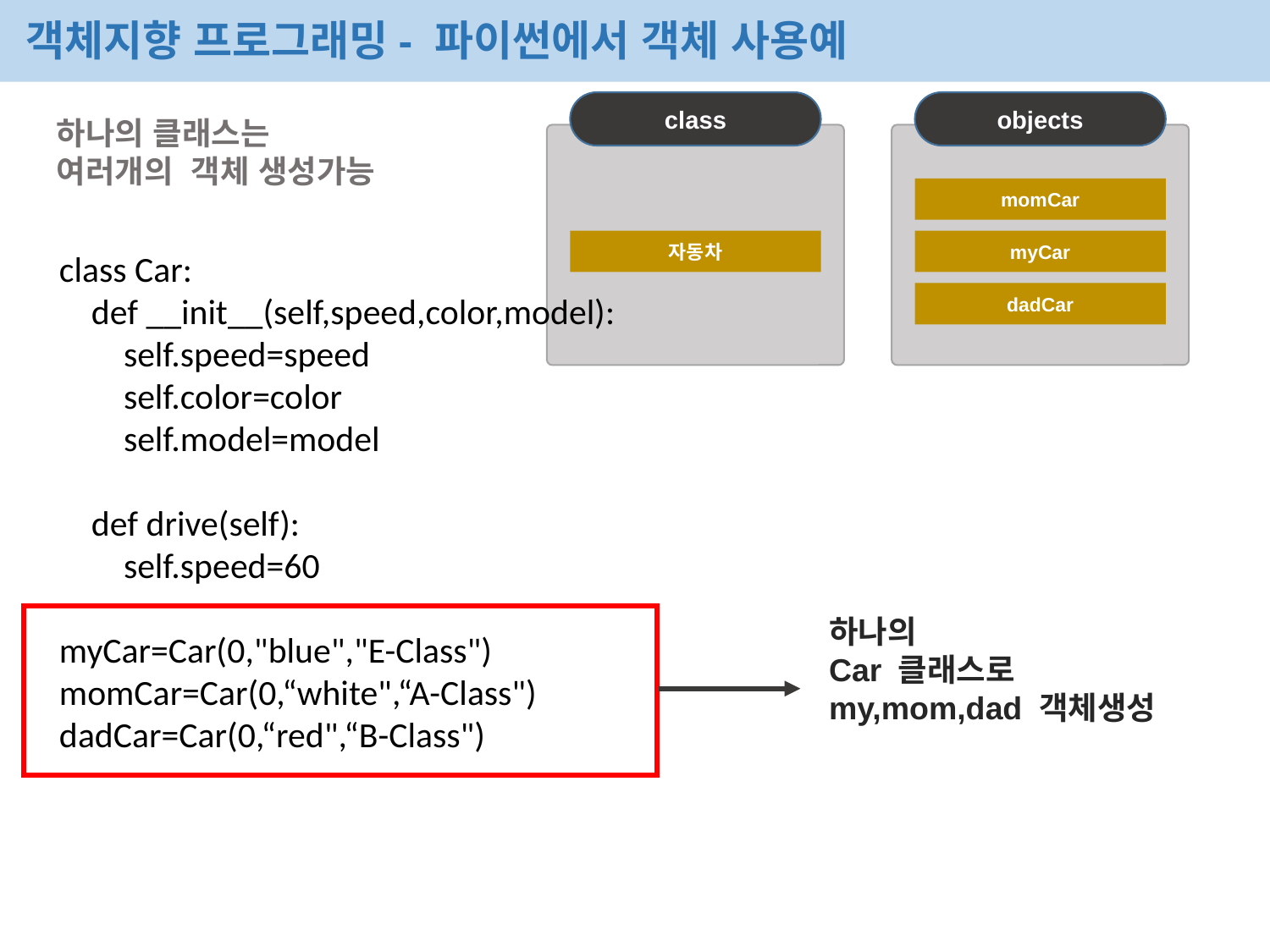

객체지향 프로그래밍- 파이썬에서 객체 사용예
class
objects

momCar
자동차
myCar
dadCar
하나의 클래스는
여러개의  객체 생성가능
class Car:
    def __init__(self,speed,color,model):
        self.speed=speed
        self.color=color
        self.model=model

    def drive(self):
        self.speed=60

myCar=Car(0,"blue","E-Class")
momCar=Car(0,“white",“A-Class")
dadCar=Car(0,“red",“B-Class")

하나의
Car 클래스로
my,mom,dad 객체생성